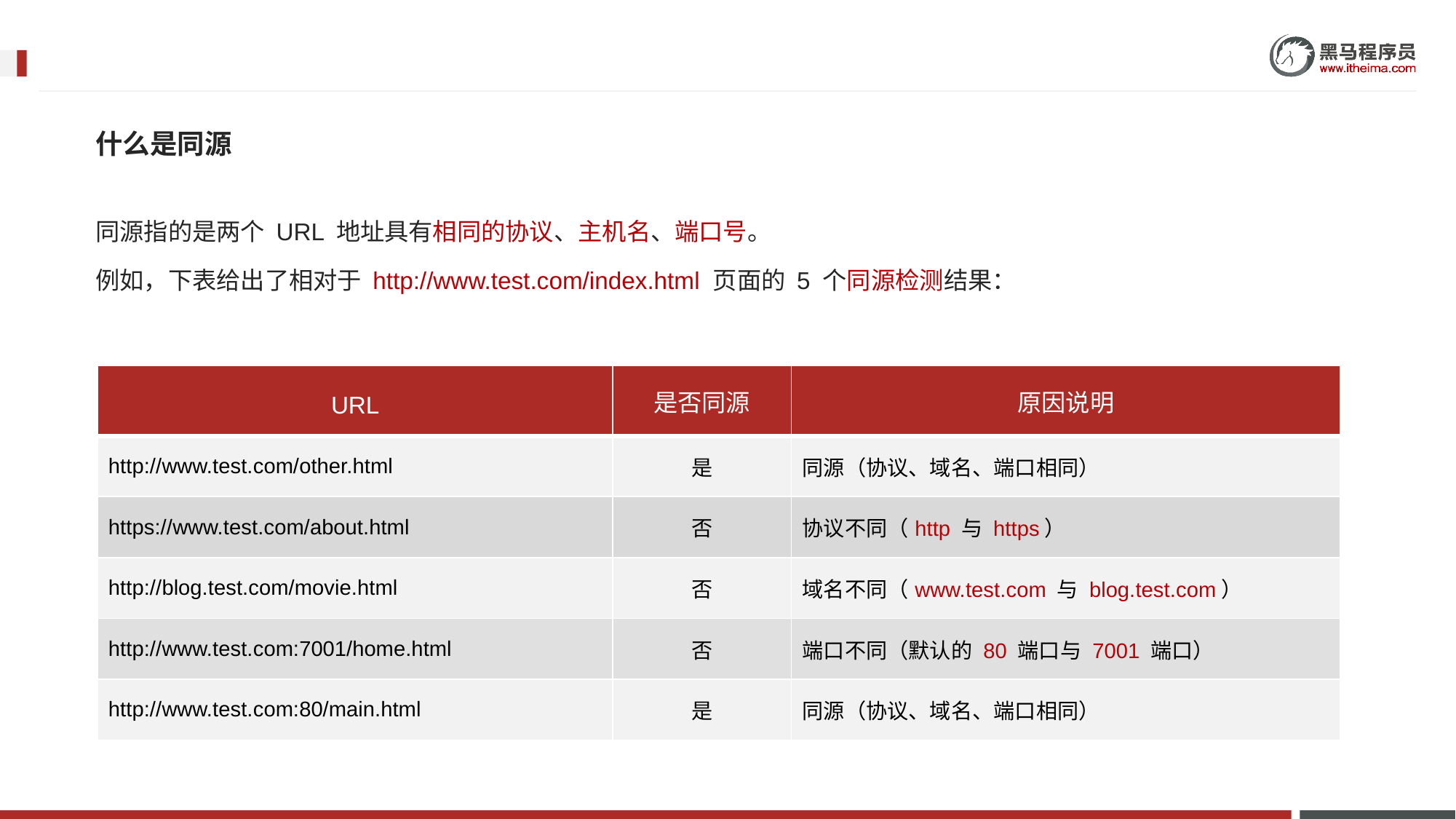

什么是同源
同源指的是两个 URL 地址具有相同的协议、主机名、端口号。
例如，下表给出了相对于 http://www.test.com/index.html 页面的 5 个同源检测结果：
| URL | 是否同源 | 原因说明 |
| --- | --- | --- |
| http://www.test.com/other.html | 是 | 同源（协议、域名、端口相同） |
| https://www.test.com/about.html | 否 | 协议不同（http 与 https） |
| http://blog.test.com/movie.html | 否 | 域名不同（www.test.com 与 blog.test.com） |
| http://www.test.com:7001/home.html | 否 | 端口不同（默认的 80 端口与 7001 端口） |
| http://www.test.com:80/main.html | 是 | 同源（协议、域名、端口相同） |